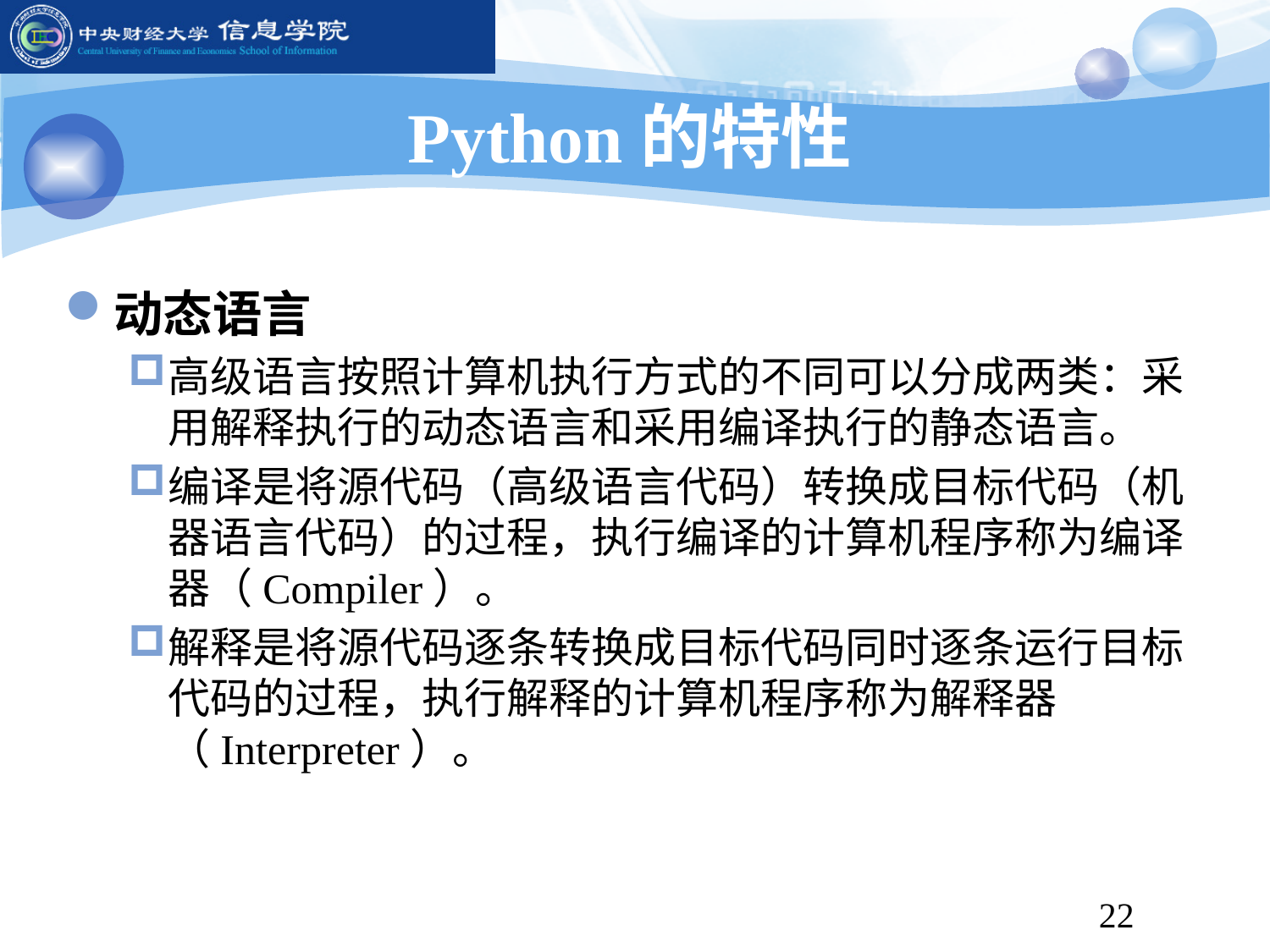

# Python的特性
动态语言
高级语言按照计算机执行方式的不同可以分成两类：采用解释执行的动态语言和采用编译执行的静态语言。
编译是将源代码（高级语言代码）转换成目标代码（机器语言代码）的过程，执行编译的计算机程序称为编译器（Compiler）。
解释是将源代码逐条转换成目标代码同时逐条运行目标代码的过程，执行解释的计算机程序称为解释器（Interpreter）。